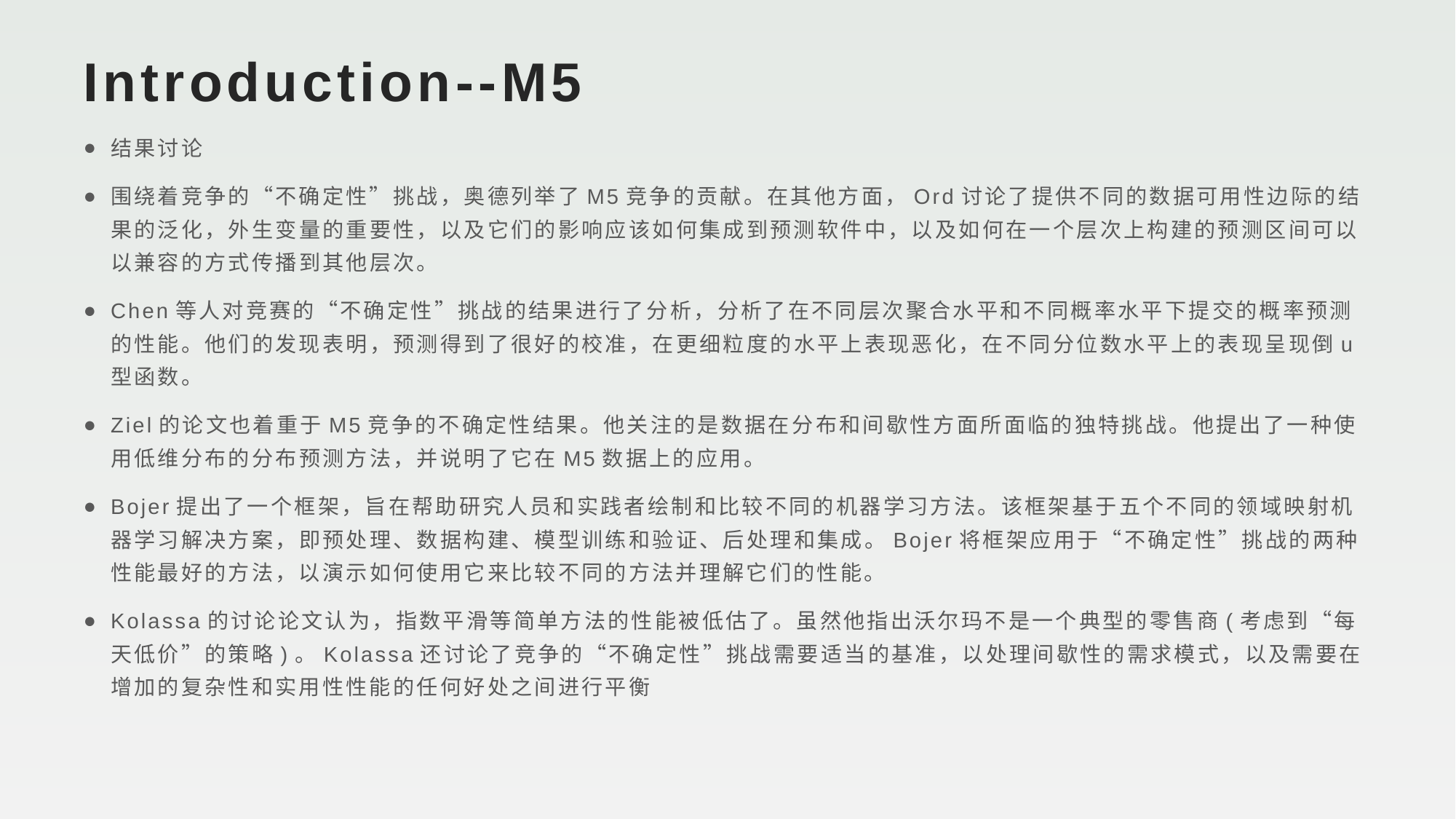

# Introduction--M5
结果讨论
围绕着竞争的“不确定性”挑战，奥德列举了M5竞争的贡献。在其他方面，Ord讨论了提供不同的数据可用性边际的结果的泛化，外生变量的重要性，以及它们的影响应该如何集成到预测软件中，以及如何在一个层次上构建的预测区间可以以兼容的方式传播到其他层次。
Chen等人对竞赛的“不确定性”挑战的结果进行了分析，分析了在不同层次聚合水平和不同概率水平下提交的概率预测的性能。他们的发现表明，预测得到了很好的校准，在更细粒度的水平上表现恶化，在不同分位数水平上的表现呈现倒u型函数。
Ziel的论文也着重于M5竞争的不确定性结果。他关注的是数据在分布和间歇性方面所面临的独特挑战。他提出了一种使用低维分布的分布预测方法，并说明了它在M5数据上的应用。
Bojer提出了一个框架，旨在帮助研究人员和实践者绘制和比较不同的机器学习方法。该框架基于五个不同的领域映射机器学习解决方案，即预处理、数据构建、模型训练和验证、后处理和集成。Bojer将框架应用于“不确定性”挑战的两种性能最好的方法，以演示如何使用它来比较不同的方法并理解它们的性能。
Kolassa的讨论论文认为，指数平滑等简单方法的性能被低估了。虽然他指出沃尔玛不是一个典型的零售商(考虑到“每天低价”的策略)。Kolassa还讨论了竞争的“不确定性”挑战需要适当的基准，以处理间歇性的需求模式，以及需要在增加的复杂性和实用性性能的任何好处之间进行平衡